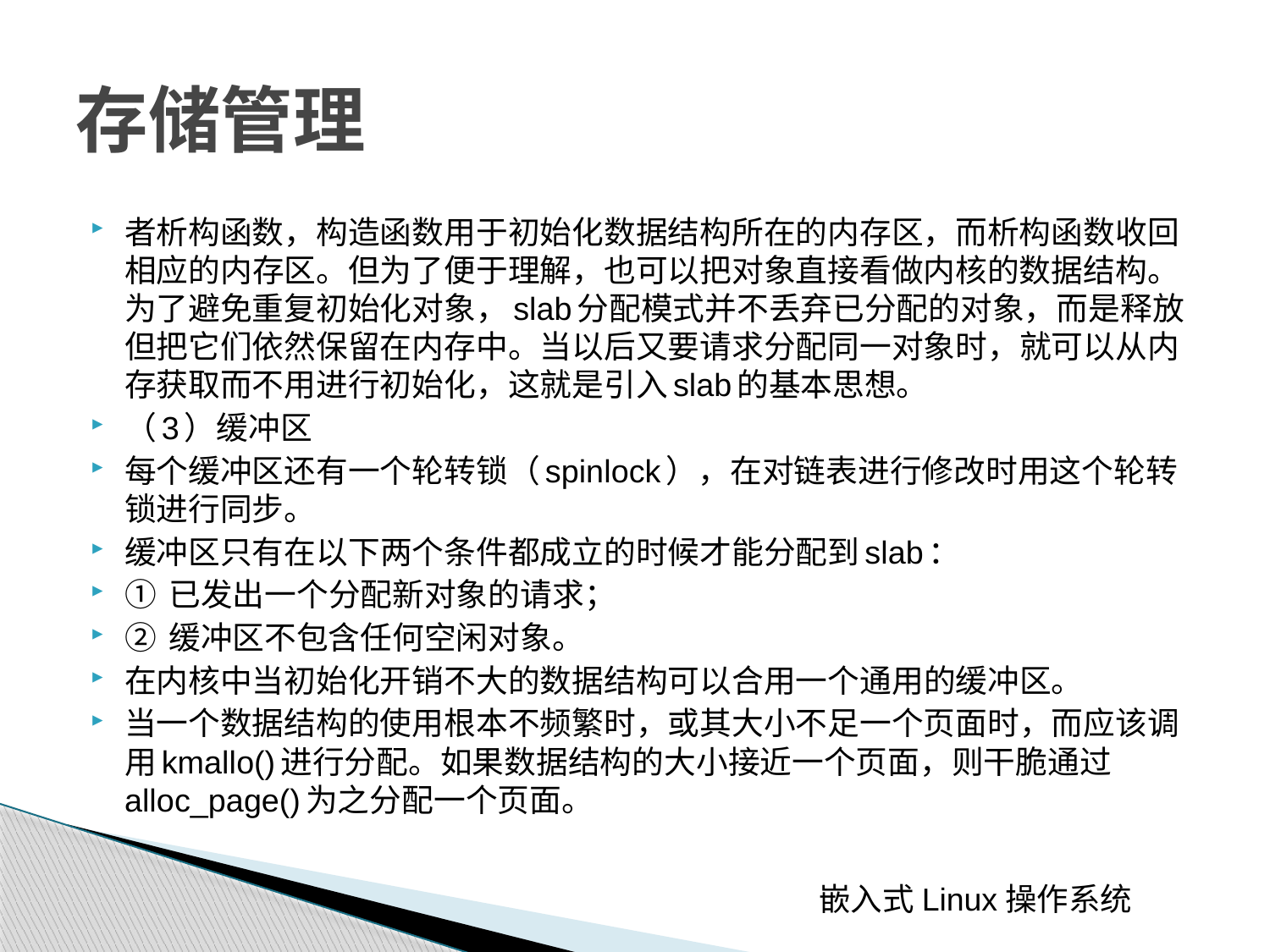

# 存储管理
者析构函数，构造函数用于初始化数据结构所在的内存区，而析构函数收回相应的内存区。但为了便于理解，也可以把对象直接看做内核的数据结构。为了避免重复初始化对象，slab分配模式并不丢弃已分配的对象，而是释放但把它们依然保留在内存中。当以后又要请求分配同一对象时，就可以从内存获取而不用进行初始化，这就是引入slab的基本思想。
（3）缓冲区
每个缓冲区还有一个轮转锁（spinlock），在对链表进行修改时用这个轮转锁进行同步。
缓冲区只有在以下两个条件都成立的时候才能分配到slab：
① 已发出一个分配新对象的请求；
② 缓冲区不包含任何空闲对象。
在内核中当初始化开销不大的数据结构可以合用一个通用的缓冲区。
当一个数据结构的使用根本不频繁时，或其大小不足一个页面时，而应该调用kmallo()进行分配。如果数据结构的大小接近一个页面，则干脆通过alloc_page()为之分配一个页面。
         嵌入式Linux操作系统